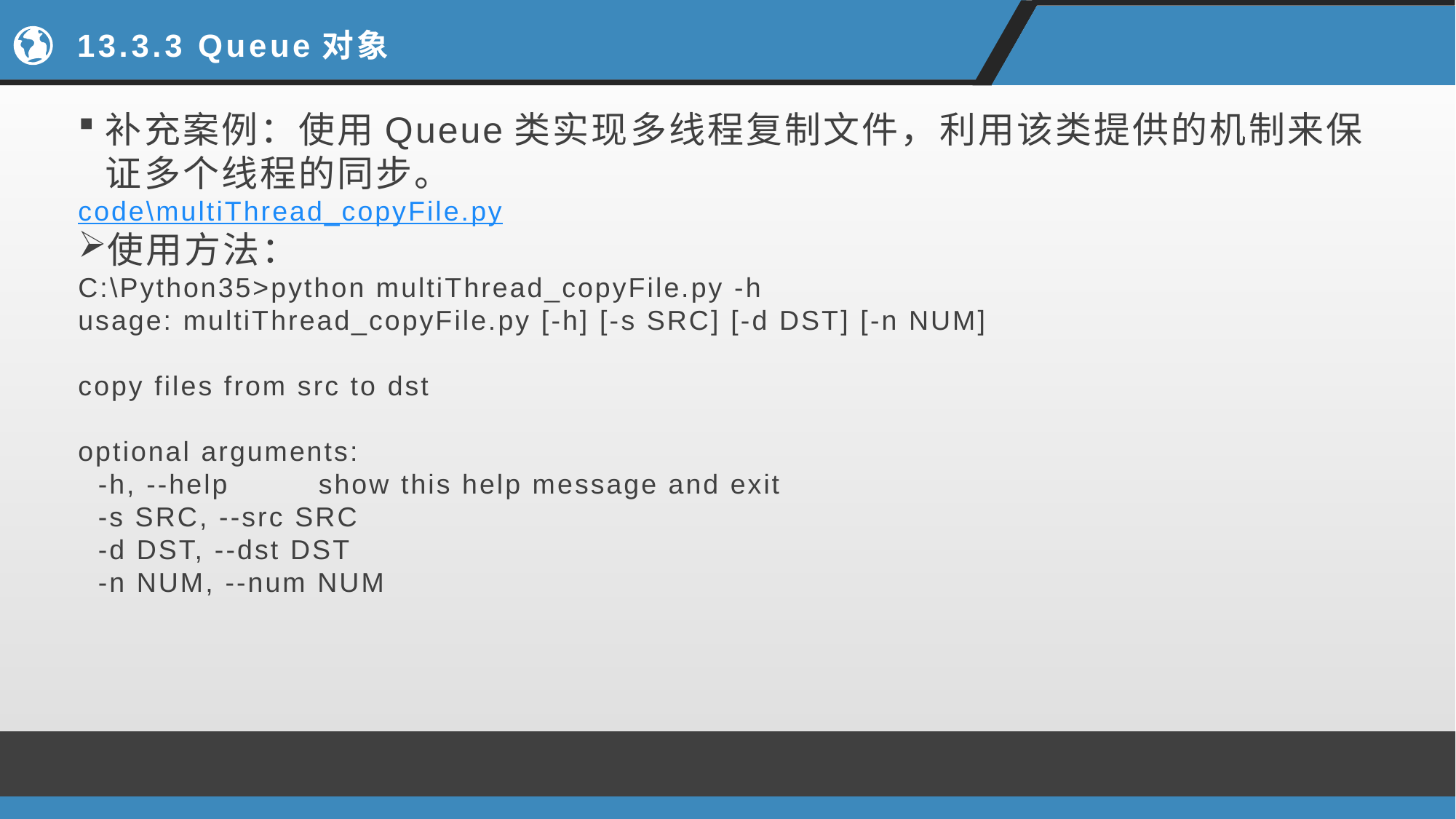

# 13.3.3 Queue对象

补充案例：使用Queue类实现多线程复制文件，利用该类提供的机制来保证多个线程的同步。
code\multiThread_copyFile.py
使用方法：
C:\Python35>python multiThread_copyFile.py -h
usage: multiThread_copyFile.py [-h] [-s SRC] [-d DST] [-n NUM]

copy files from src to dst

optional arguments:
  -h, --help         show this help message and exit
  -s SRC, --src SRC
  -d DST, --dst DST
  -n NUM, --num NUM